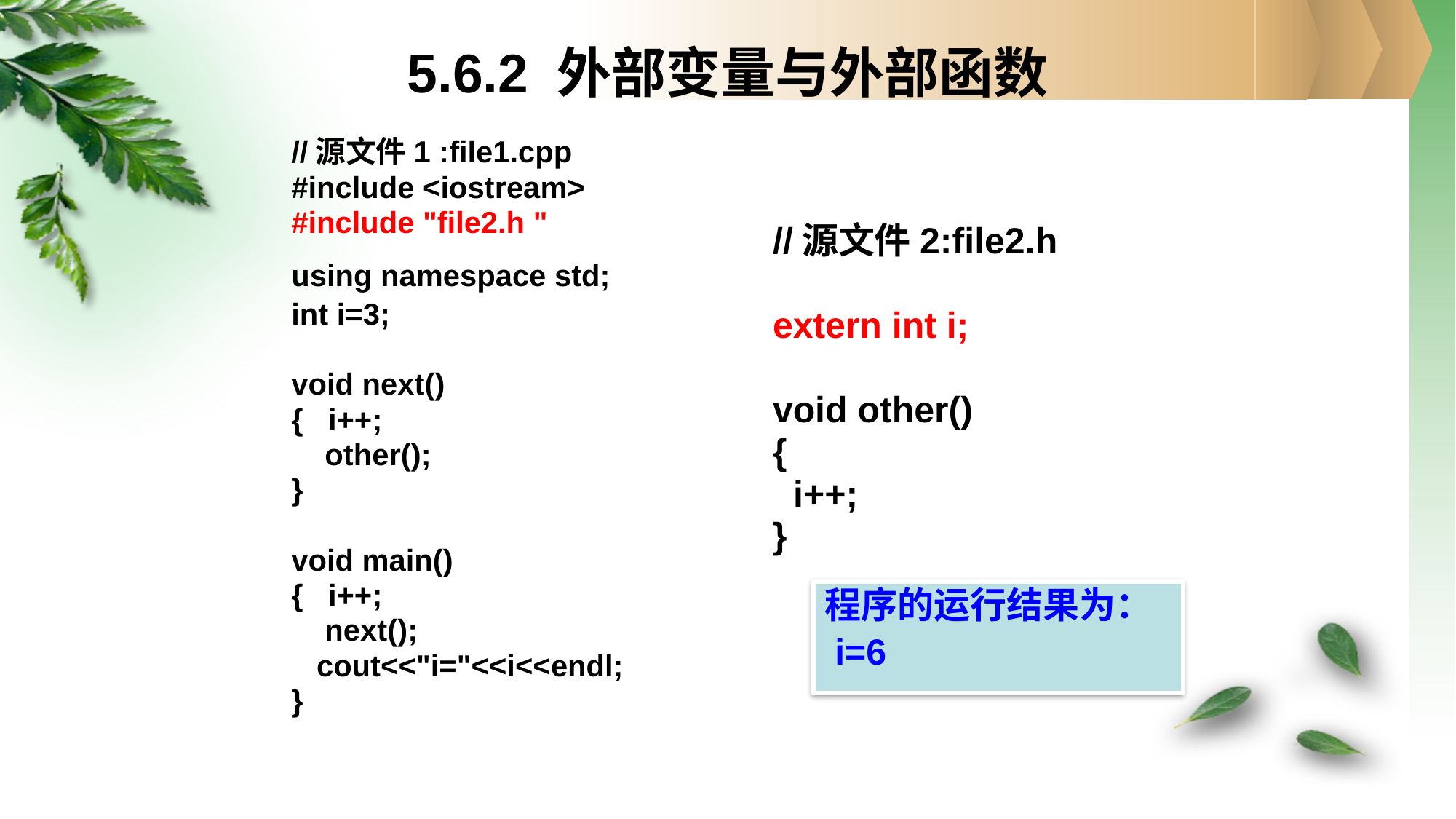

# 5.6.2 外部变量与外部函数
//源文件1 :file1.cpp
#include <iostream>
#include "file2.h "
using namespace std;
int i=3;

void next()
{   i++;
    other();
}

void main()
{   i++;
    next();
   cout<<"i="<<i<<endl;
}
//源文件2:file2.h

extern int i;

void other()
{
  i++;
}
程序的运行结果为：
 i=6